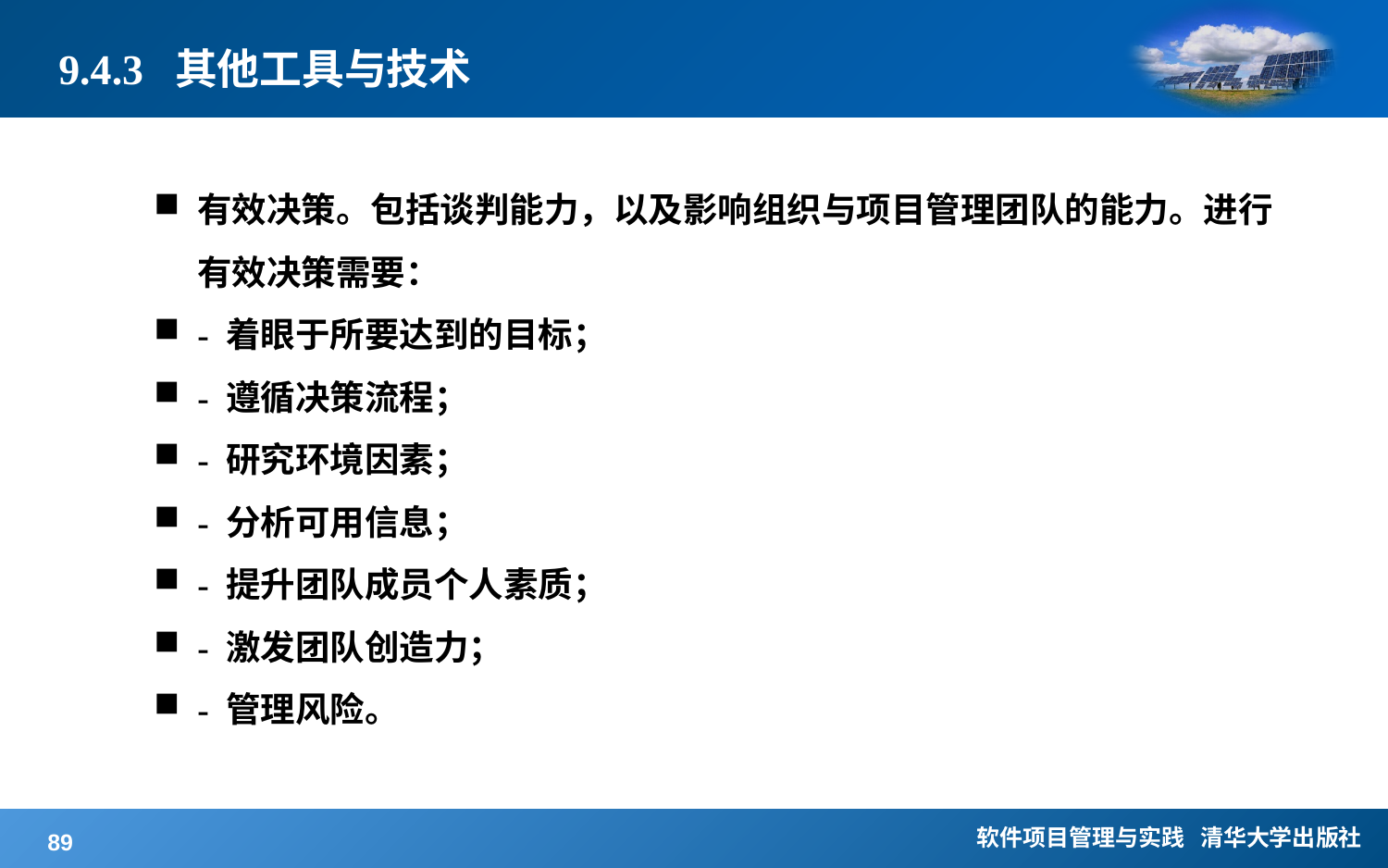

# 9.4.3  其他工具与技术
有效决策。包括谈判能力，以及影响组织与项目管理团队的能力。进行有效决策需要：
- 着眼于所要达到的目标；
- 遵循决策流程；
- 研究环境因素；
- 分析可用信息；
- 提升团队成员个人素质；
- 激发团队创造力；
- 管理风险。